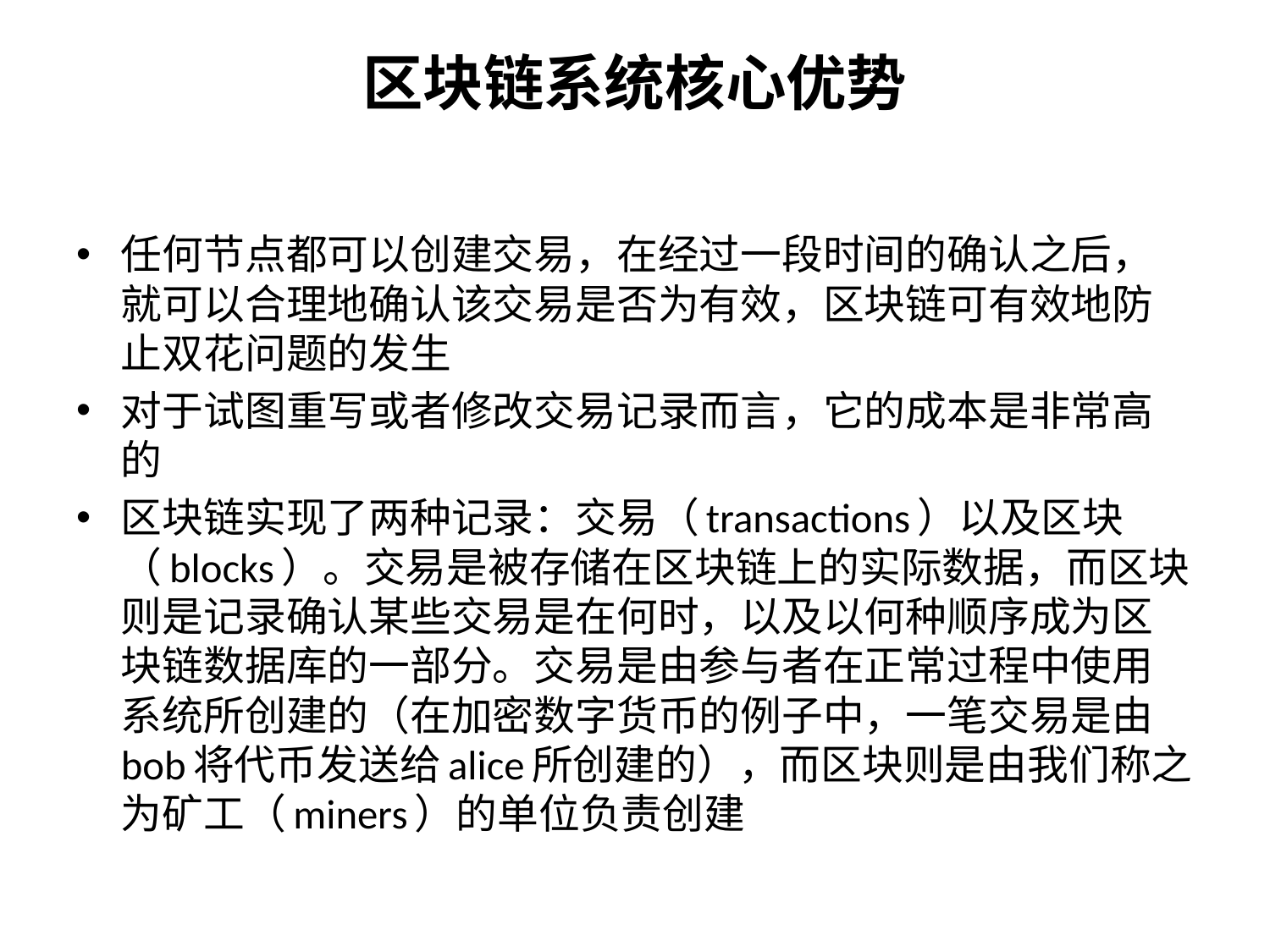

# 区块链系统核心优势
任何节点都可以创建交易，在经过一段时间的确认之后，就可以合理地确认该交易是否为有效，区块链可有效地防止双花问题的发生
对于试图重写或者修改交易记录而言，它的成本是非常高的
区块链实现了两种记录：交易（transactions）以及区块（blocks）。交易是被存储在区块链上的实际数据，而区块则是记录确认某些交易是在何时，以及以何种顺序成为区块链数据库的一部分。交易是由参与者在正常过程中使用系统所创建的（在加密数字货币的例子中，一笔交易是由bob将代币发送给alice所创建的），而区块则是由我们称之为矿工（miners）的单位负责创建